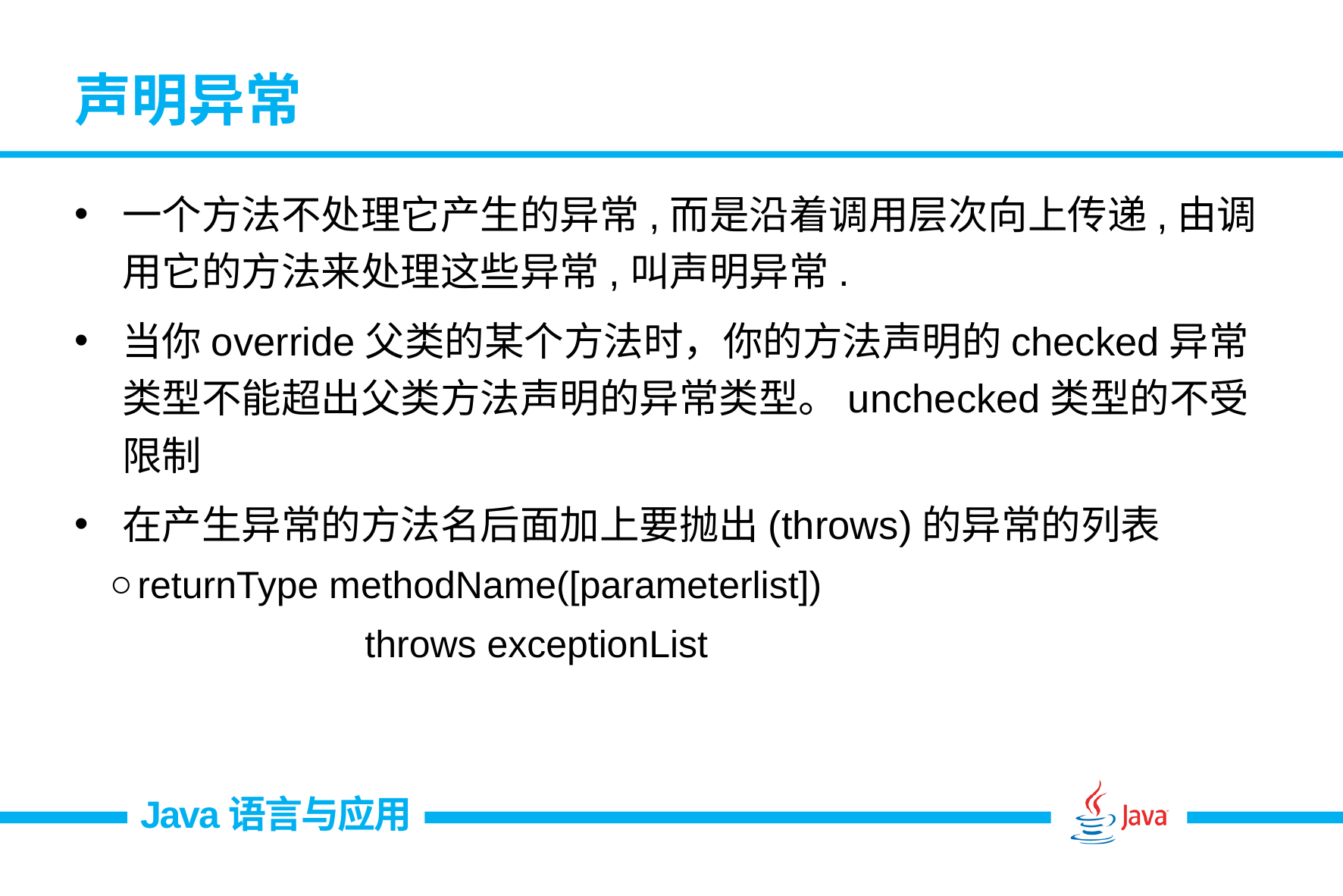

# 声明异常
一个方法不处理它产生的异常,而是沿着调用层次向上传递,由调用它的方法来处理这些异常,叫声明异常.
当你override父类的某个方法时，你的方法声明的checked异常类型不能超出父类方法声明的异常类型。unchecked类型的不受限制
在产生异常的方法名后面加上要抛出(throws)的异常的列表
returnType methodName([parameterlist])
		throws exceptionList